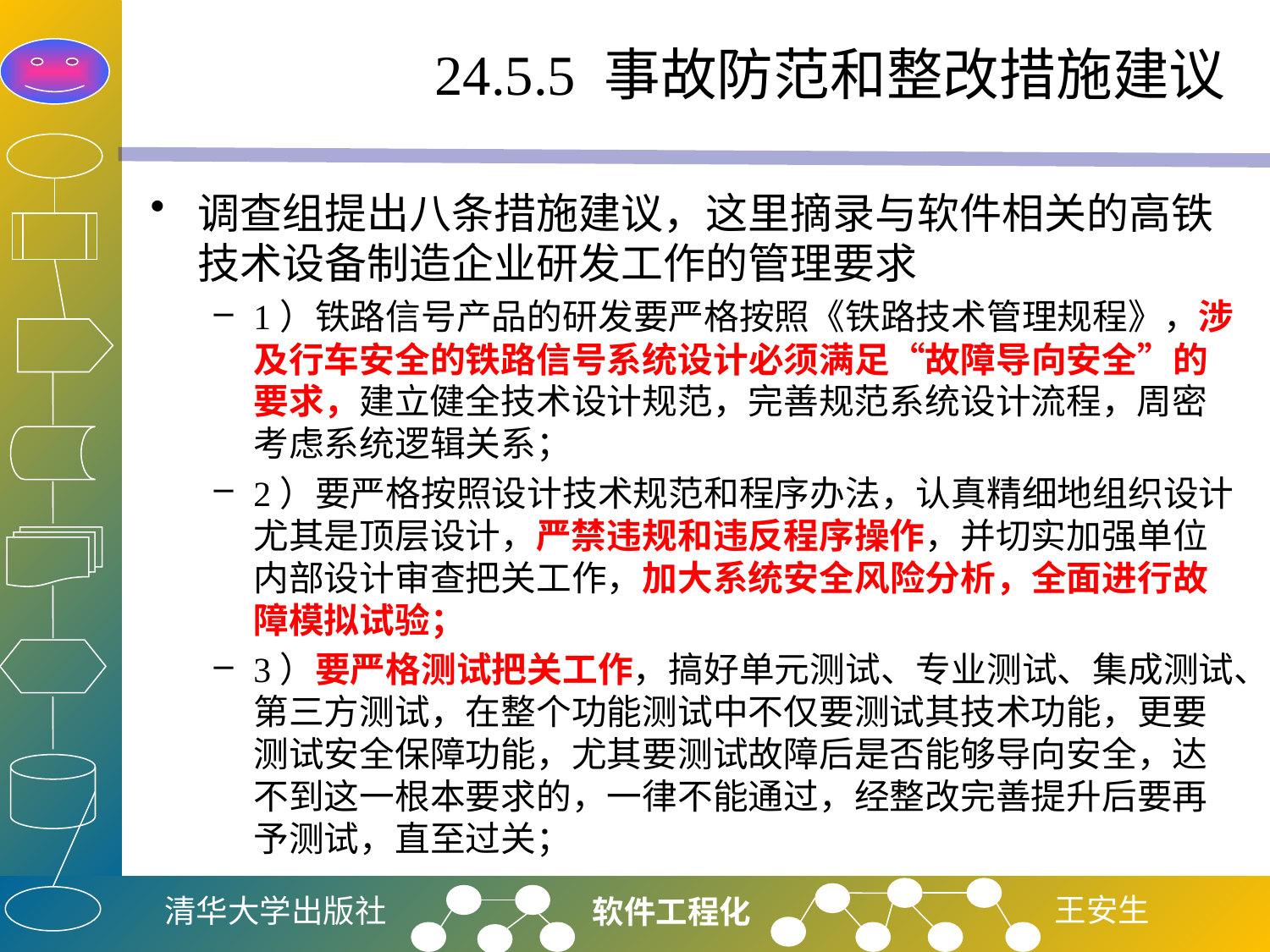

# 24.5.5 事故防范和整改措施建议
调查组提出八条措施建议，这里摘录与软件相关的高铁技术设备制造企业研发工作的管理要求
1）铁路信号产品的研发要严格按照《铁路技术管理规程》，涉及行车安全的铁路信号系统设计必须满足“故障导向安全”的要求，建立健全技术设计规范，完善规范系统设计流程，周密考虑系统逻辑关系；
2）要严格按照设计技术规范和程序办法，认真精细地组织设计尤其是顶层设计，严禁违规和违反程序操作，并切实加强单位内部设计审查把关工作，加大系统安全风险分析，全面进行故障模拟试验；
3）要严格测试把关工作，搞好单元测试、专业测试、集成测试、第三方测试，在整个功能测试中不仅要测试其技术功能，更要测试安全保障功能，尤其要测试故障后是否能够导向安全，达不到这一根本要求的，一律不能通过，经整改完善提升后要再予测试，直至过关；